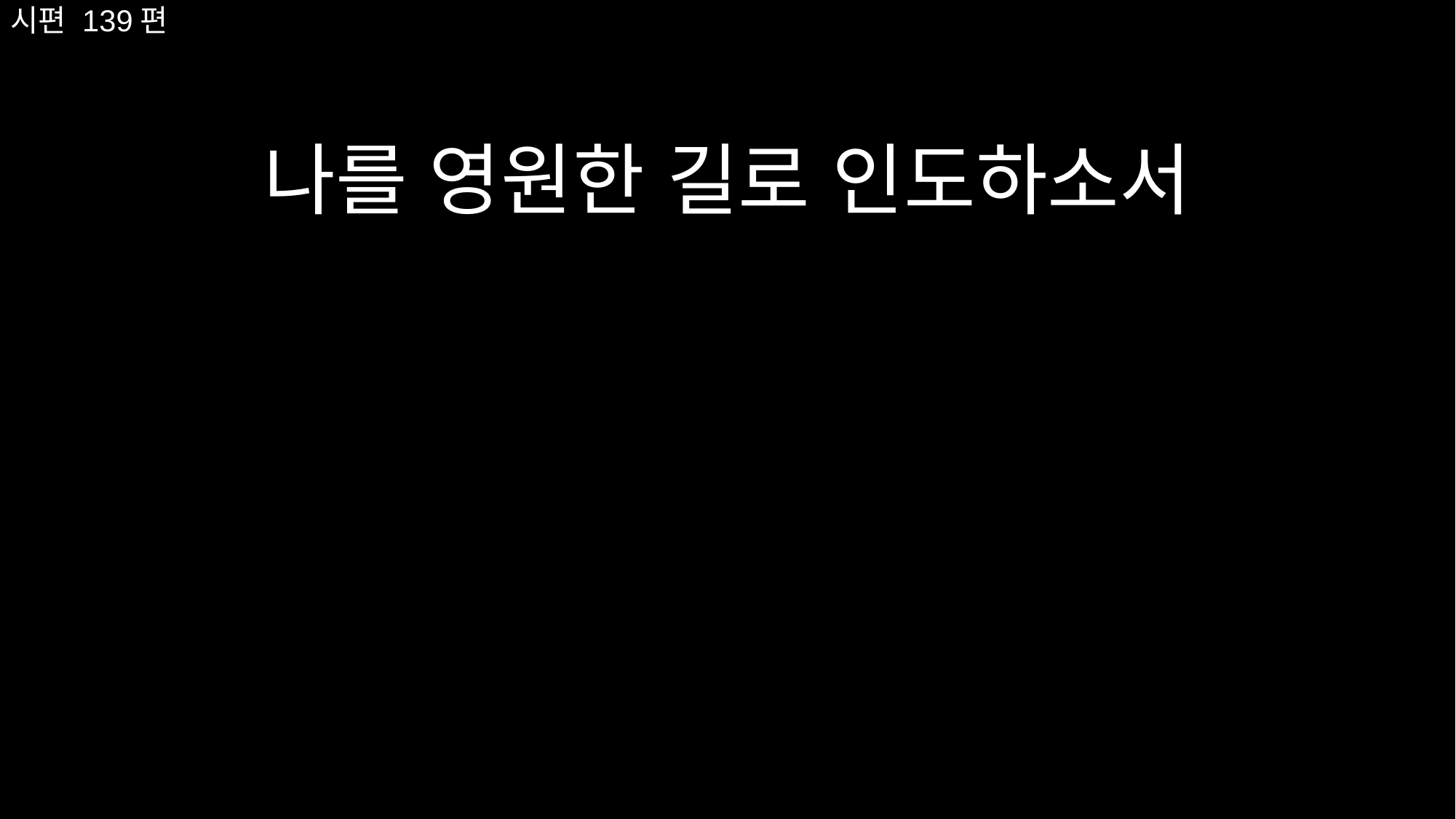

나를 영원한 길로 인도하소서

# 시편 139편